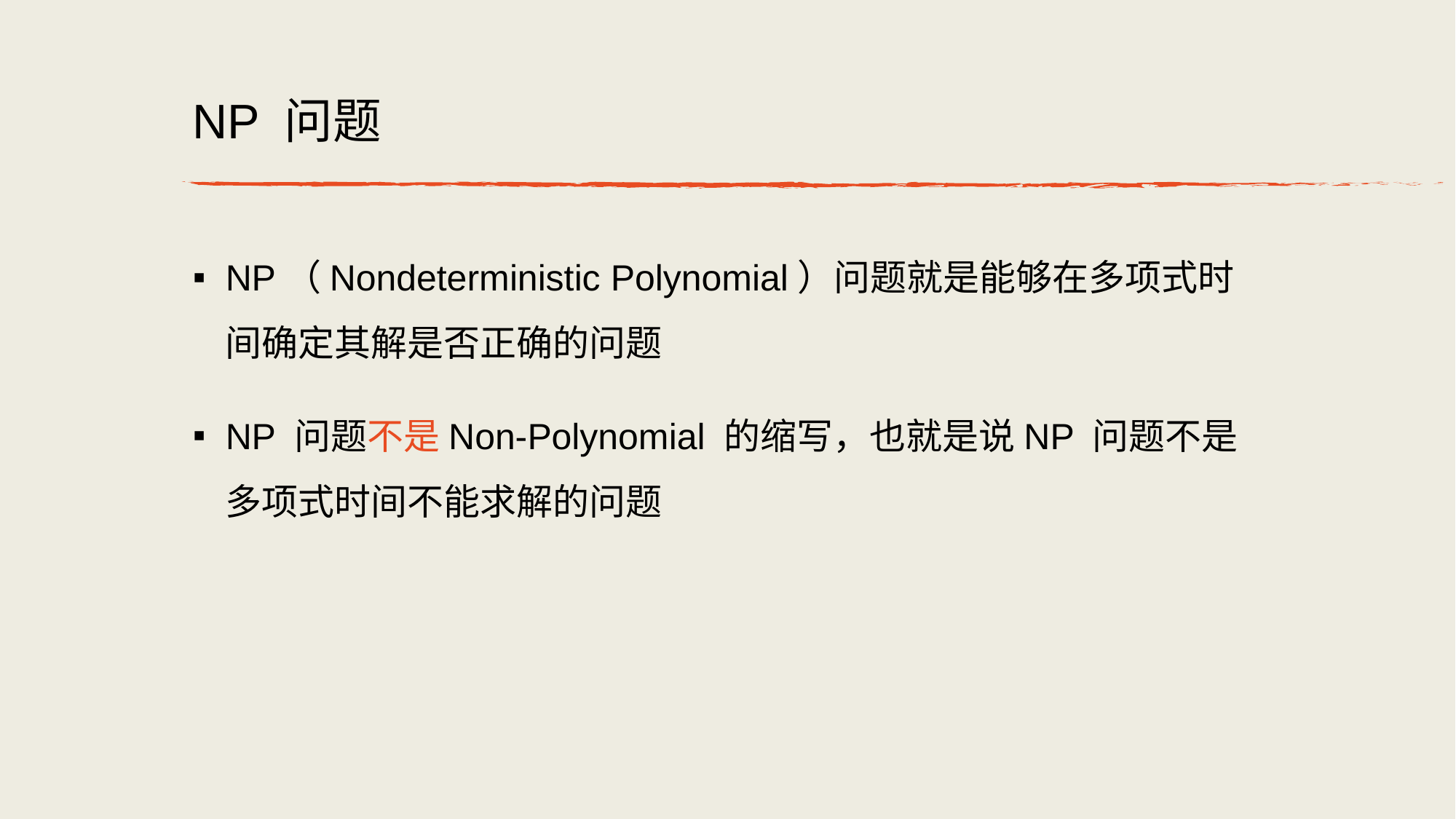

# NP 问题
NP（Nondeterministic Polynomial）问题就是能够在多项式时间确定其解是否正确的问题
NP 问题不是Non-Polynomial 的缩写，也就是说NP 问题不是多项式时间不能求解的问题